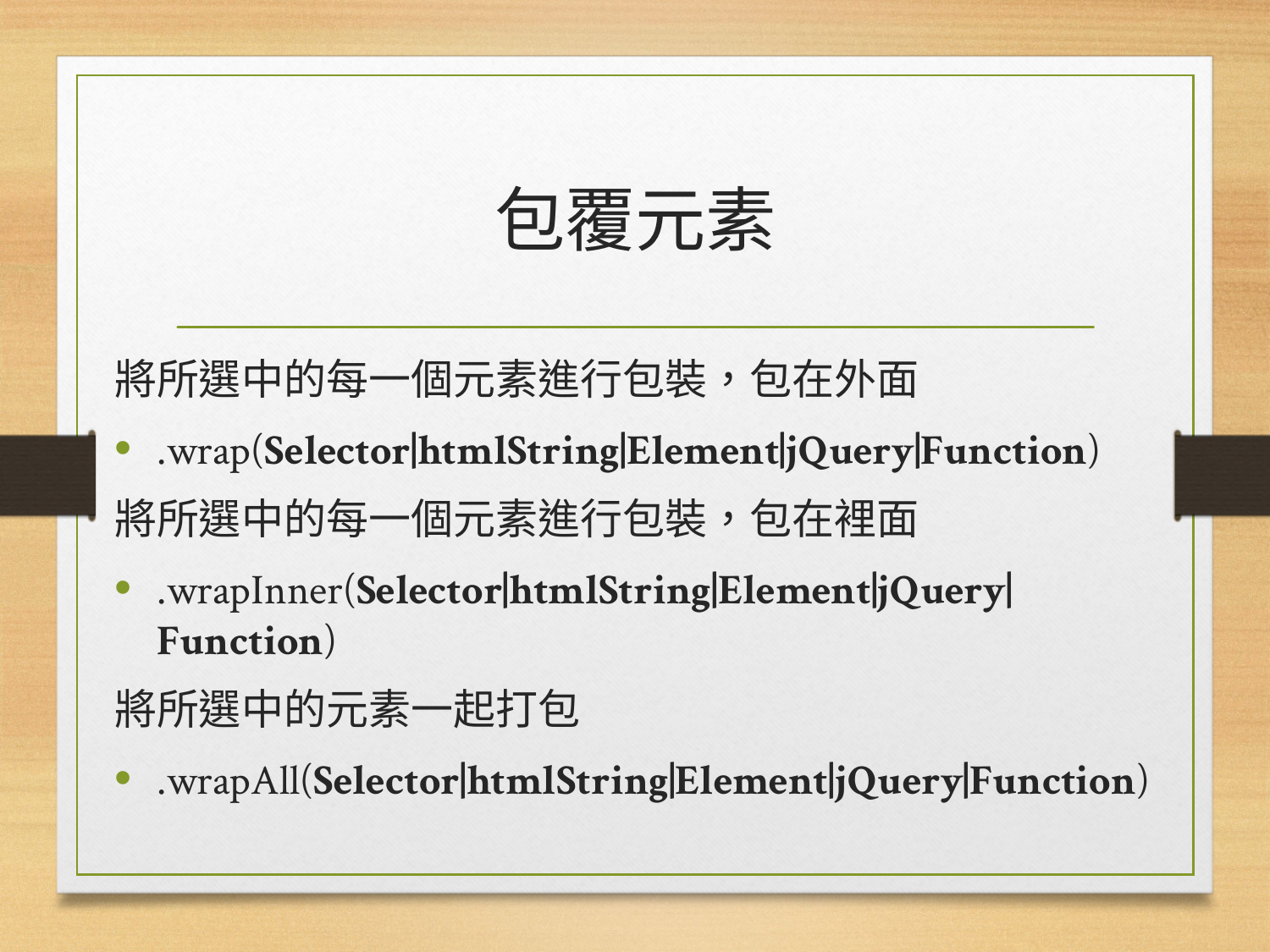

# 包覆元素
將所選中的每一個元素進行包裝，包在外面
.wrap(Selector|htmlString|Element|jQuery|Function)
將所選中的每一個元素進行包裝，包在裡面
.wrapInner(Selector|htmlString|Element|jQuery|Function)
將所選中的元素一起打包
.wrapAll(Selector|htmlString|Element|jQuery|Function)